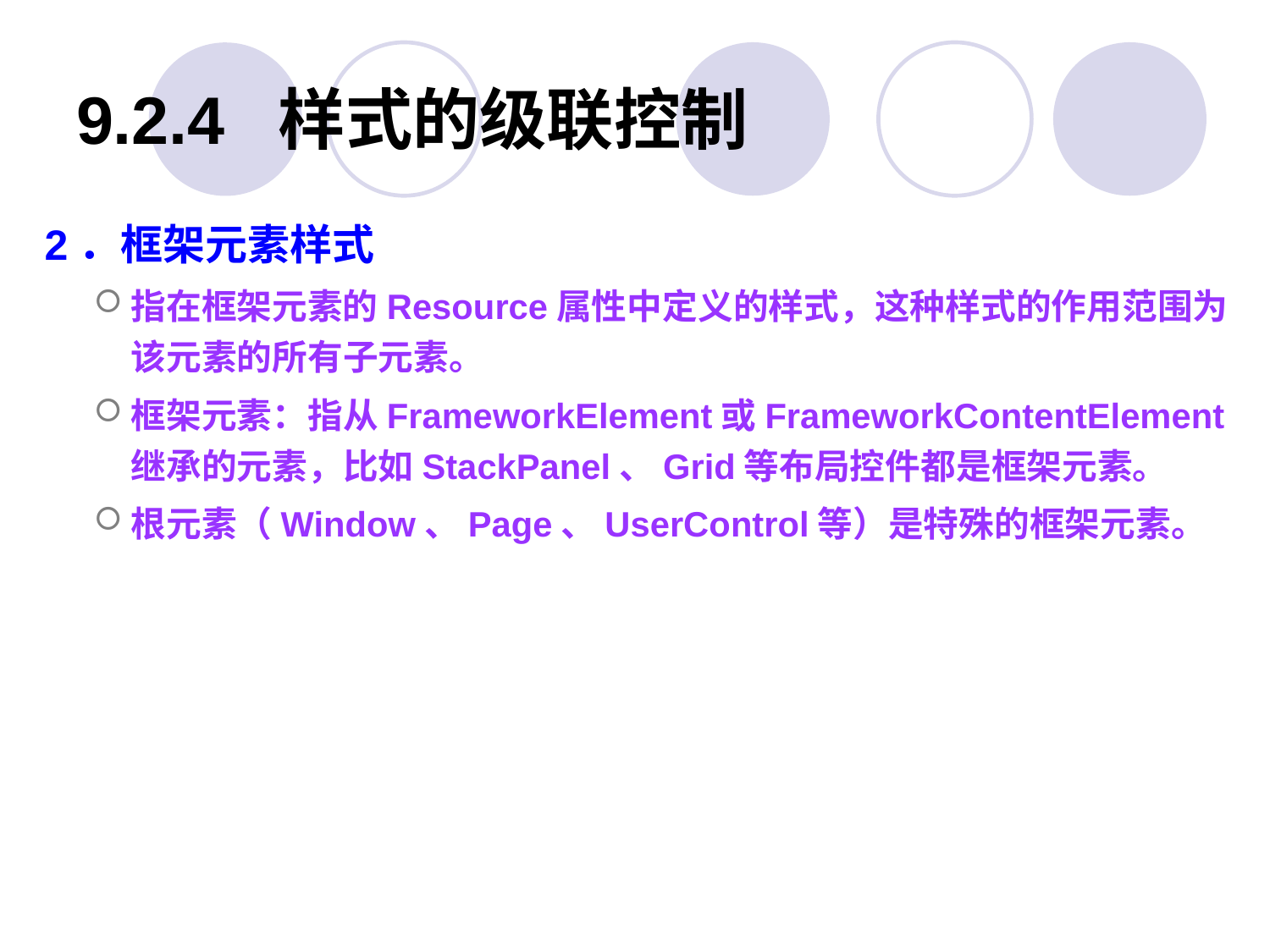

# 9.2.4  样式的级联控制
2．框架元素样式
指在框架元素的Resource属性中定义的样式，这种样式的作用范围为该元素的所有子元素。
框架元素：指从FrameworkElement或FrameworkContentElement继承的元素，比如StackPanel、Grid等布局控件都是框架元素。
根元素（Window、Page、UserControl等）是特殊的框架元素。
40